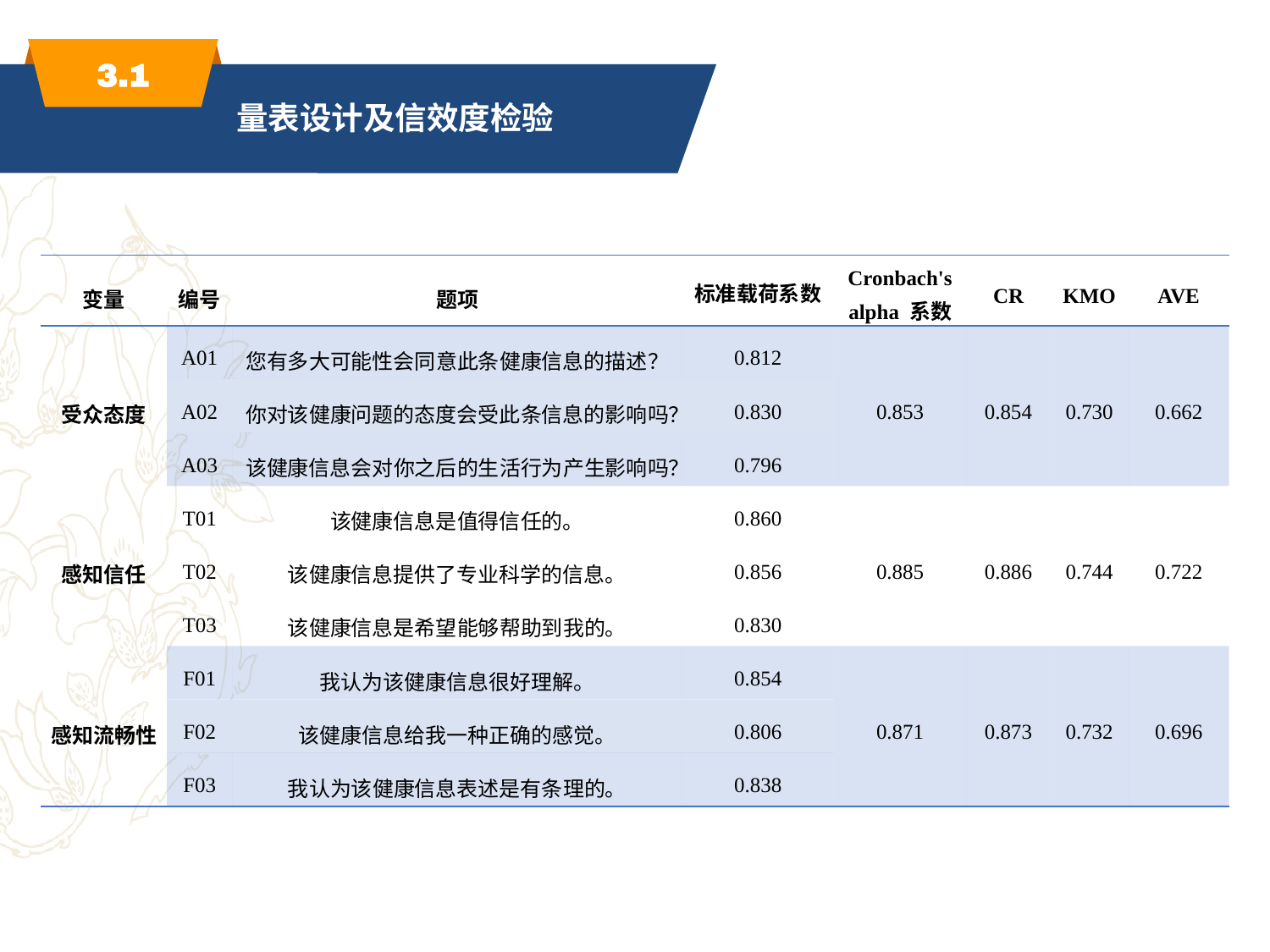

3.1
量表设计及信效度检验
| 变量 | 编号 | 题项 | 标准载荷系数 | Cronbach's alpha 系数 | CR | KMO | AVE |
| --- | --- | --- | --- | --- | --- | --- | --- |
| 受众态度 | A01 | 您有多大可能性会同意此条健康信息的描述？ | 0.812 | 0.853 | 0.854 | 0.730 | 0.662 |
|  | A02 | 你对该健康问题的态度会受此条信息的影响吗？ | 0.830 |  |  |  |  |
|  | A03 | 该健康信息会对你之后的生活行为产生影响吗？ | 0.796 |  |  |  |  |
| 感知信任 | T01 | 该健康信息是值得信任的。 | 0.860 | 0.885 | 0.886 | 0.744 | 0.722 |
|  | T02 | 该健康信息提供了专业科学的信息。 | 0.856 |  |  |  |  |
|  | T03 | 该健康信息是希望能够帮助到我的。 | 0.830 |  |  |  |  |
| 感知流畅性 | F01 | 我认为该健康信息很好理解。 | 0.854 | 0.871 | 0.873 | 0.732 | 0.696 |
|  | F02 | 该健康信息给我一种正确的感觉。 | 0.806 |  |  |  |  |
|  | F03 | 我认为该健康信息表述是有条理的。 | 0.838 |  |  |  |  |